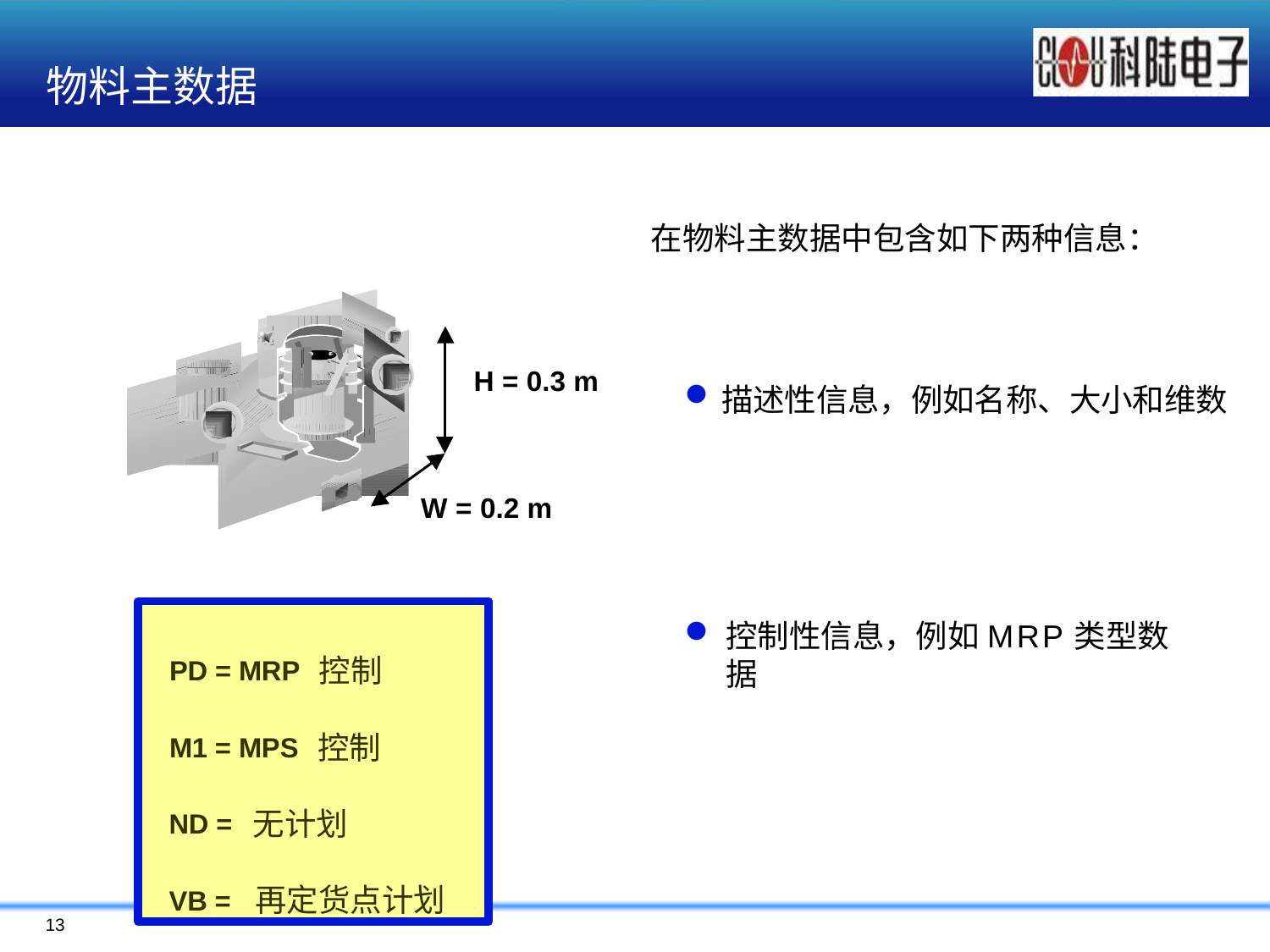

# 物料主数据
在物料主数据中包含如下两种信息：

H = 0.3 m

描述性信息，例如名称、大小和维数

W = 0.2 m

PD = MRP 控制
M1 = MPS 控制
ND = 无计划
VB = 再定货点计划
控制性信息，例如MRP类型数据

13